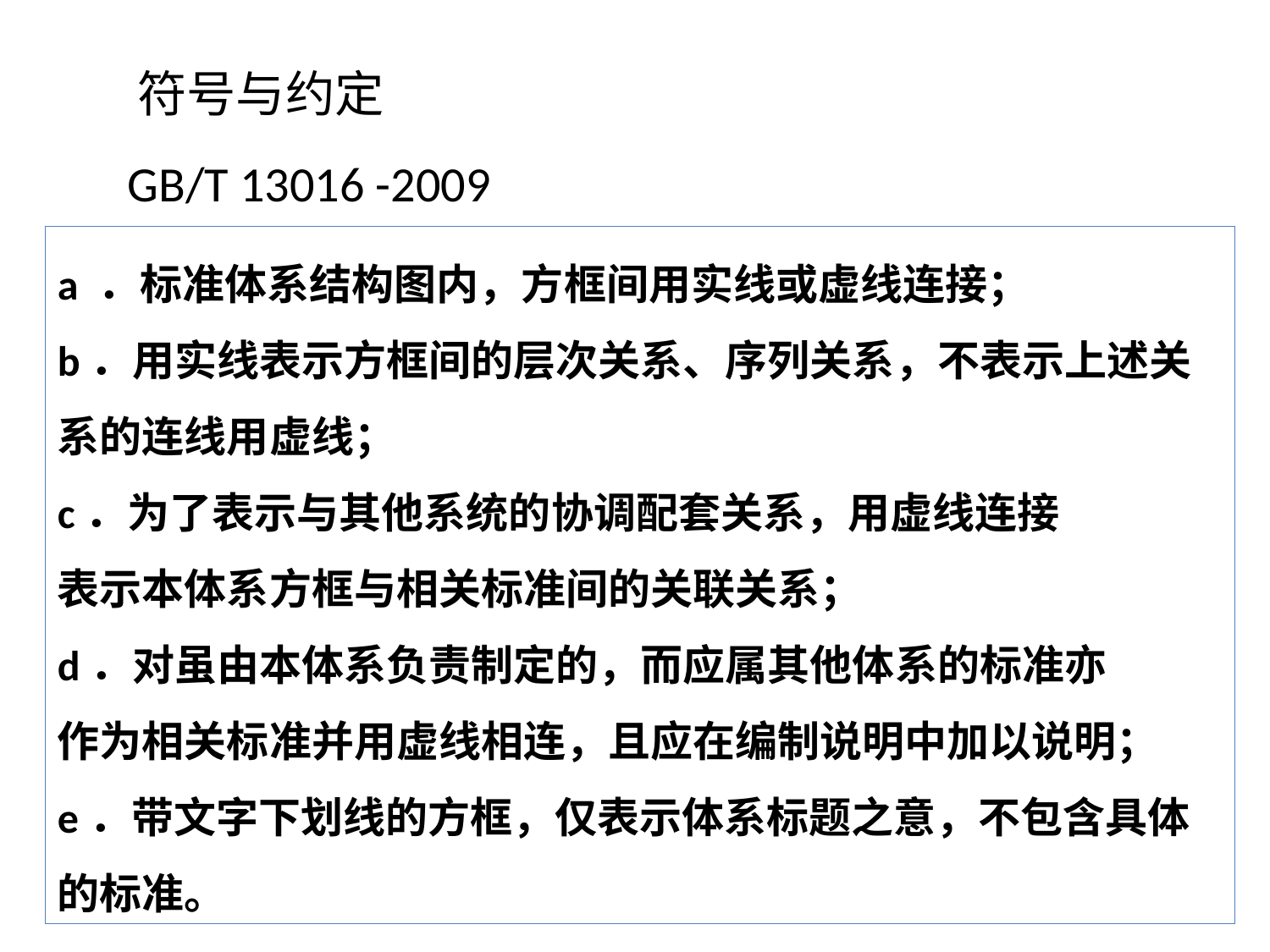

符号与约定
GB/T 13016 -2009
a ．标准体系结构图内，方框间用实线或虚线连接；
b．用实线表示方框间的层次关系、序列关系，不表示上述关系的连线用虚线；
c．为了表示与其他系统的协调配套关系，用虚线连接
表示本体系方框与相关标准间的关联关系；
d．对虽由本体系负责制定的，而应属其他体系的标准亦
作为相关标准并用虚线相连，且应在编制说明中加以说明；
e．带文字下划线的方框，仅表示体系标题之意，不包含具体的标准。